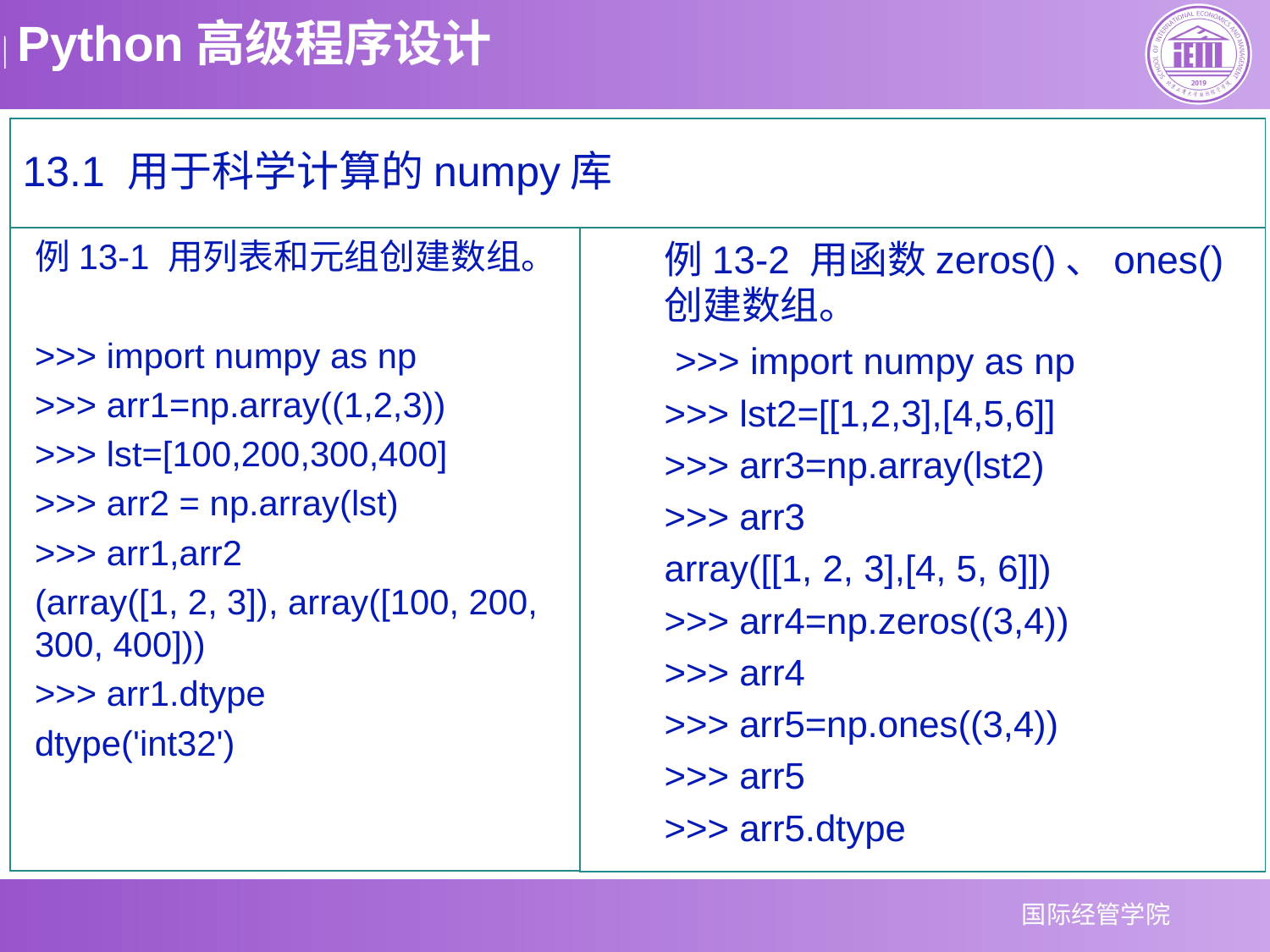

13.1 用于科学计算的numpy库
例13-1 用列表和元组创建数组。

>>> import numpy as np
>>> arr1=np.array((1,2,3))
>>> lst=[100,200,300,400]
>>> arr2 = np.array(lst)
>>> arr1,arr2
(array([1, 2, 3]), array([100, 200, 300, 400]))
>>> arr1.dtype
dtype('int32')

例13-2 用函数zeros()、ones() 创建数组。
 >>> import numpy as np
>>> lst2=[[1,2,3],[4,5,6]]
>>> arr3=np.array(lst2)
>>> arr3
array([[1, 2, 3],[4, 5, 6]])
>>> arr4=np.zeros((3,4))
>>> arr4
>>> arr5=np.ones((3,4))
>>> arr5
>>> arr5.dtype